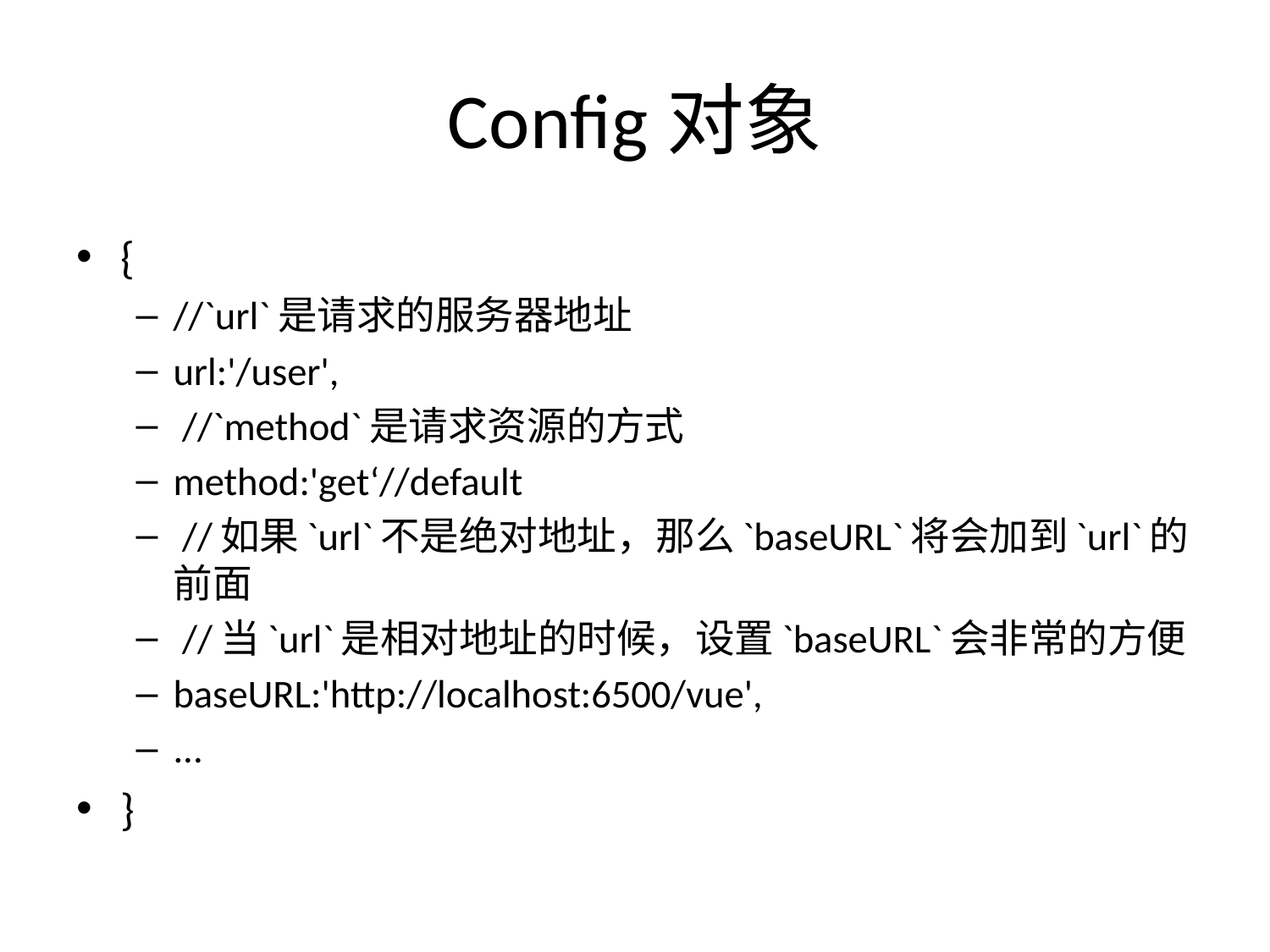

# Config对象
{
//`url`是请求的服务器地址
url:'/user',
 //`method`是请求资源的方式
method:'get‘//default
 //如果`url`不是绝对地址，那么`baseURL`将会加到`url`的前面
 //当`url`是相对地址的时候，设置`baseURL`会非常的方便
baseURL:'http://localhost:6500/vue',
...
}